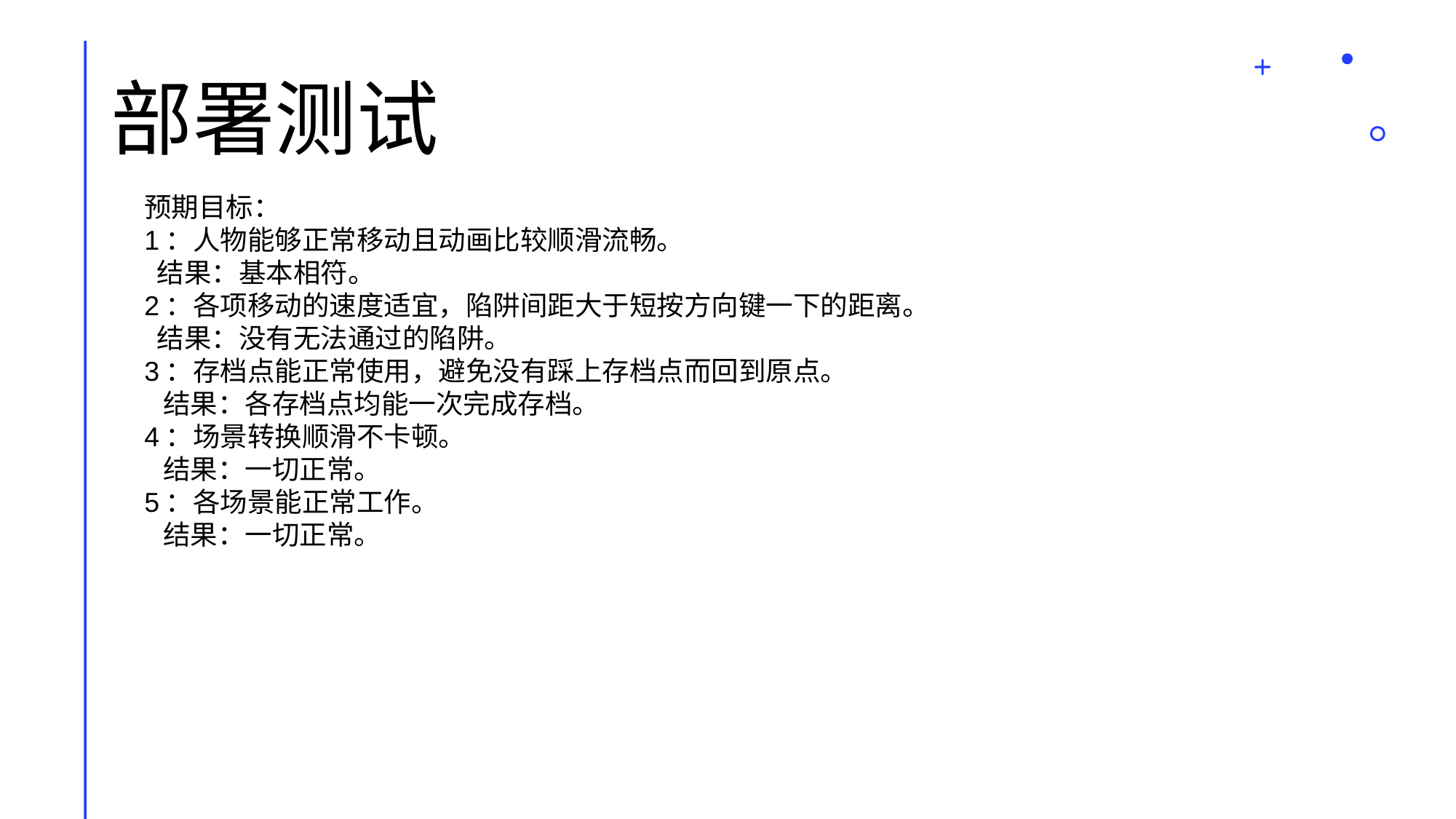

# 部署测试
预期目标：
1：人物能够正常移动且动画比较顺滑流畅。
 结果：基本相符。
2：各项移动的速度适宜，陷阱间距大于短按方向键一下的距离。
 结果：没有无法通过的陷阱。
3：存档点能正常使用，避免没有踩上存档点而回到原点。
  结果：各存档点均能一次完成存档。
4：场景转换顺滑不卡顿。
  结果：一切正常。
5：各场景能正常工作。
  结果：一切正常。